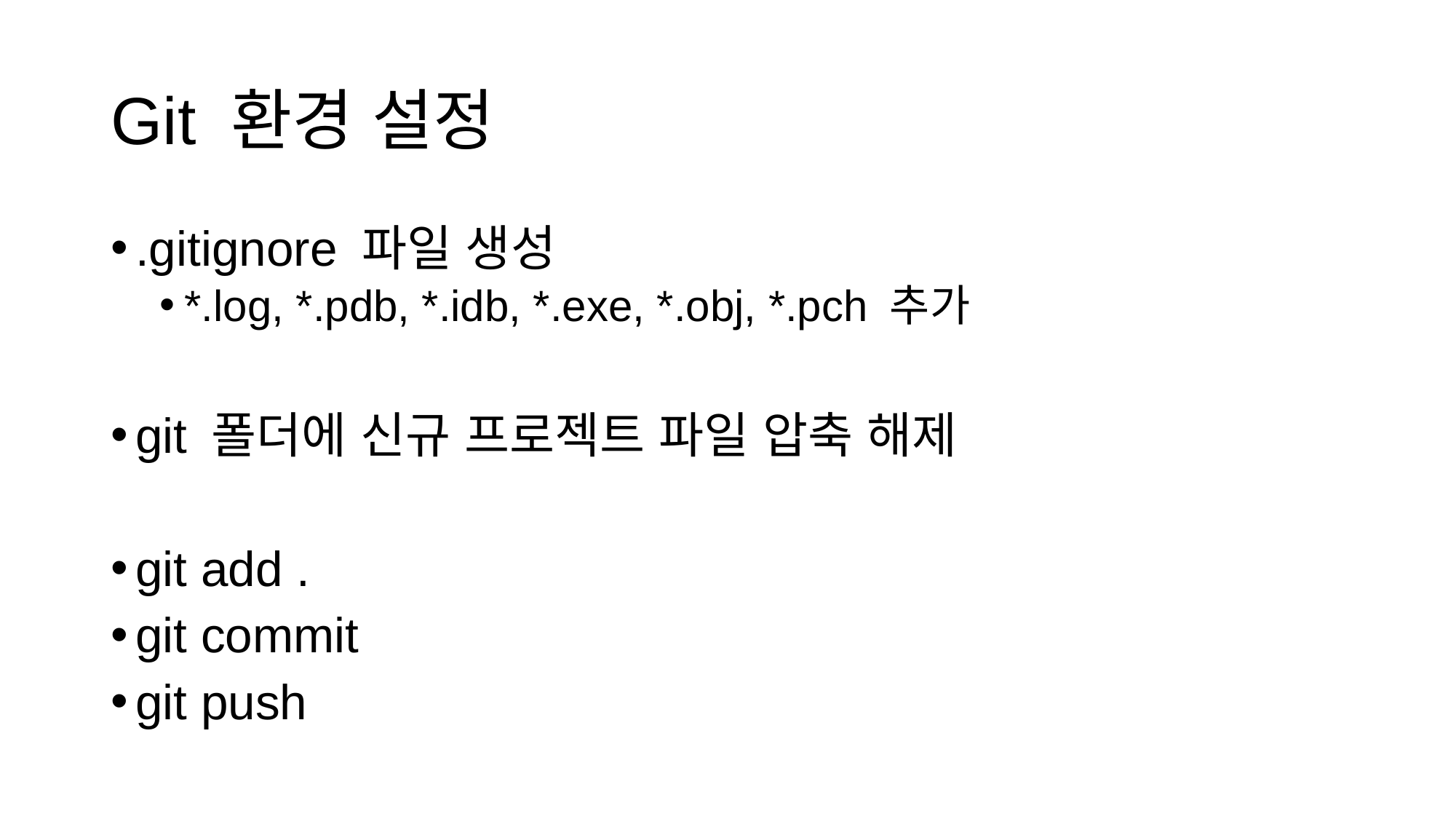

# Git 환경 설정
.gitignore 파일 생성
*.log, *.pdb, *.idb, *.exe, *.obj, *.pch 추가

git 폴더에 신규 프로젝트 파일 압축 해제

git add .
git commit
git push